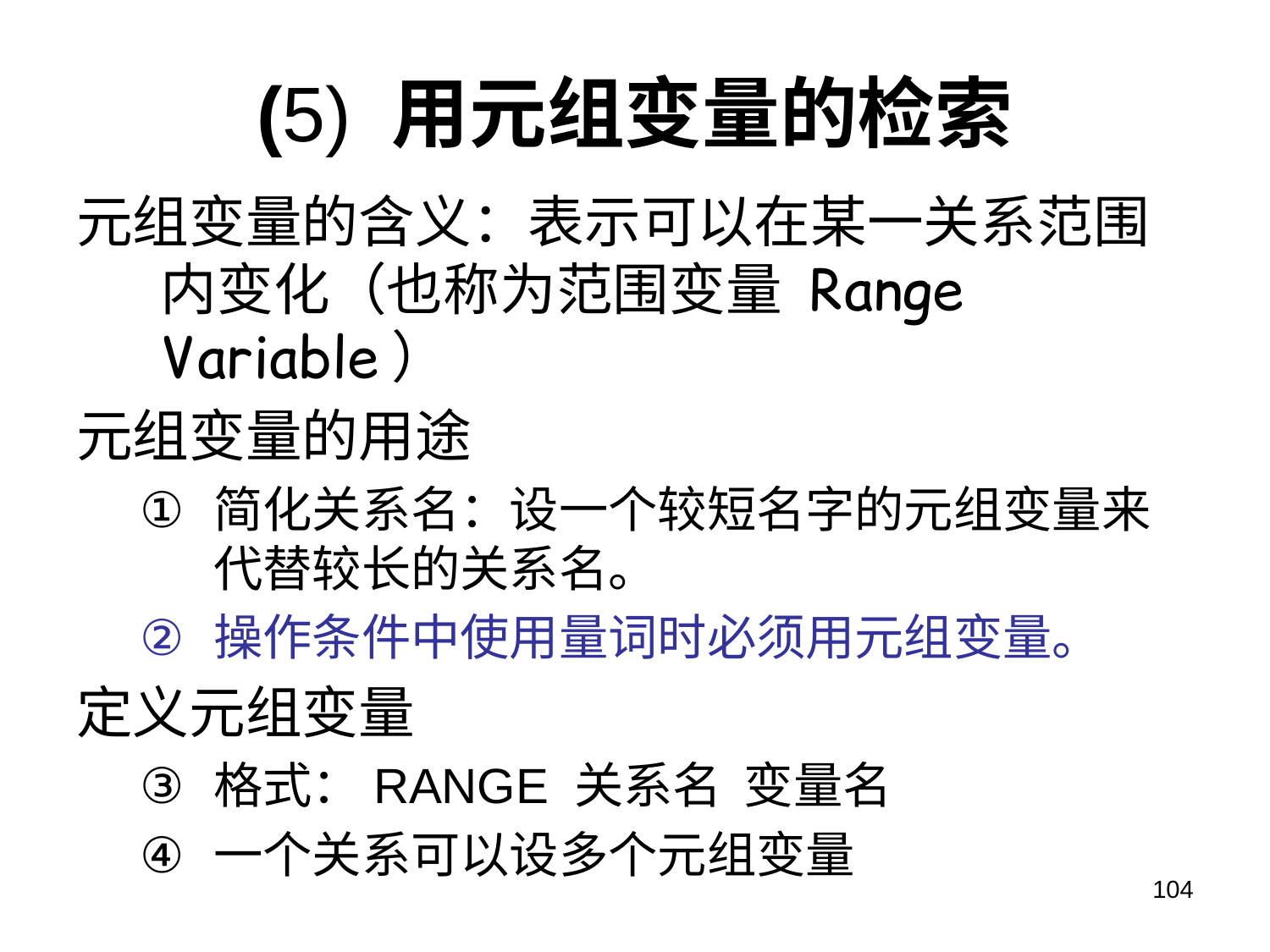

# (5) 用元组变量的检索
元组变量的含义：表示可以在某一关系范围内变化（也称为范围变量 Range Variable）
元组变量的用途
简化关系名：设一个较短名字的元组变量来代替较长的关系名。
操作条件中使用量词时必须用元组变量。
定义元组变量
格式：RANGE 关系名  变量名
一个关系可以设多个元组变量
104